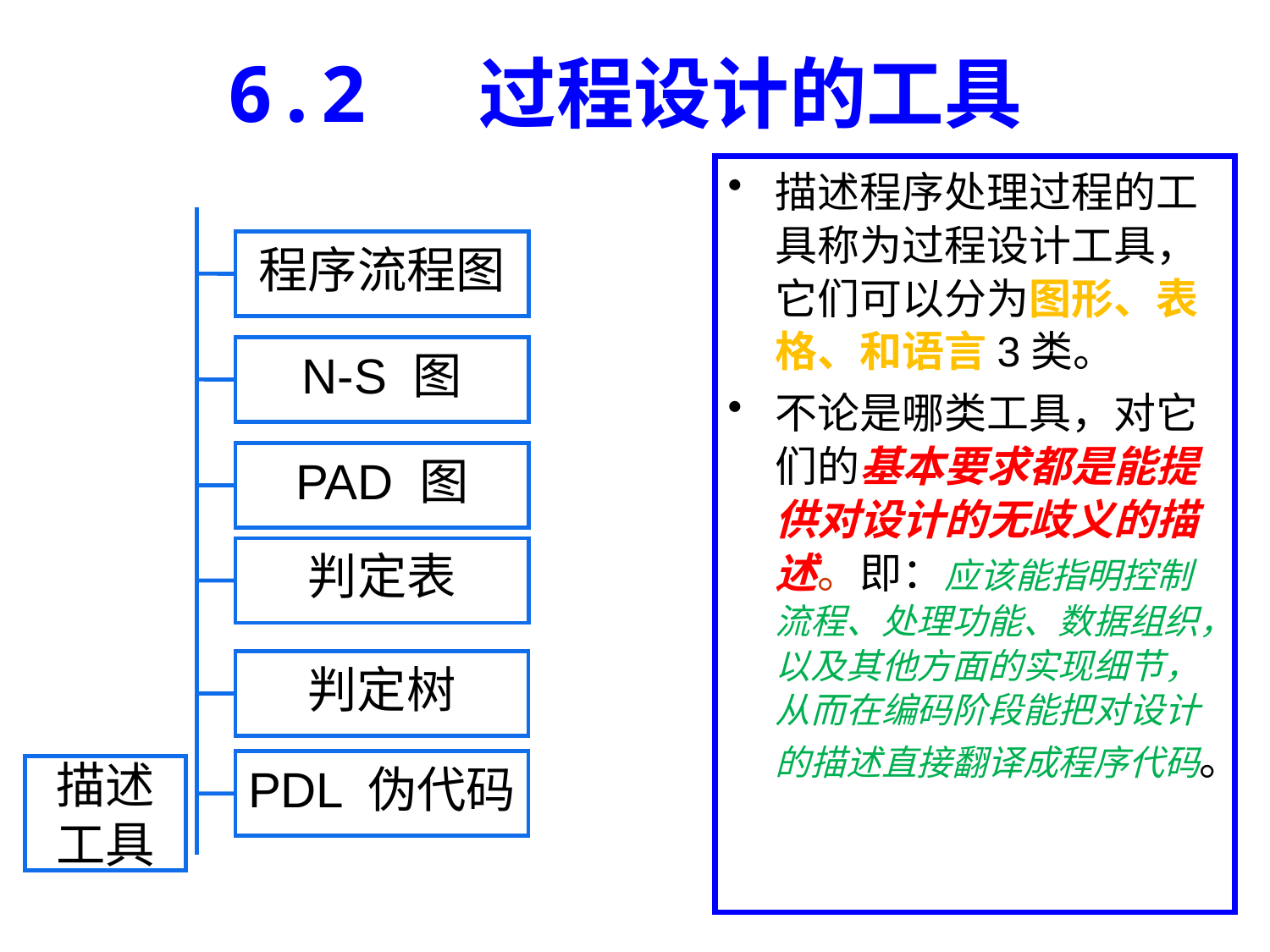

# 6.2  过程设计的工具
描述程序处理过程的工具称为过程设计工具，它们可以分为图形、表格、和语言3类。
不论是哪类工具，对它们的基本要求都是能提供对设计的无歧义的描述。即：应该能指明控制流程、处理功能、数据组织，以及其他方面的实现细节，从而在编码阶段能把对设计的描述直接翻译成程序代码。
程序流程图

N-S 图

PAD 图

判定表

判定树

PDL 伪代码

描述工具